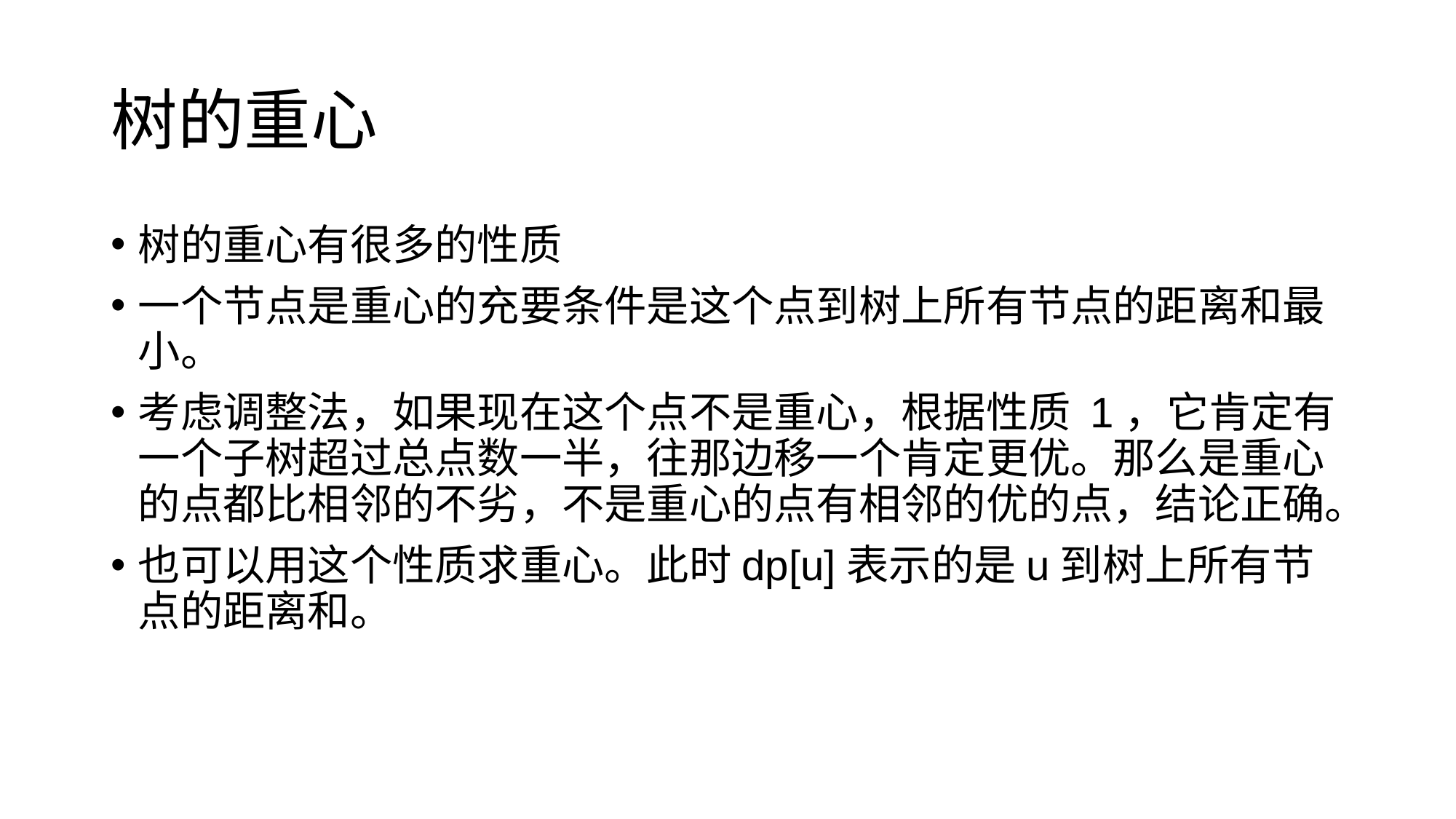

# 树的重心
树的重心有很多的性质
一个节点是重心的充要条件是这个点到树上所有节点的距离和最小。
考虑调整法，如果现在这个点不是重心，根据性质 1，它肯定有一个子树超过总点数一半，往那边移一个肯定更优。那么是重心的点都比相邻的不劣，不是重心的点有相邻的优的点，结论正确。
也可以用这个性质求重心。此时dp[u]表示的是u到树上所有节点的距离和。